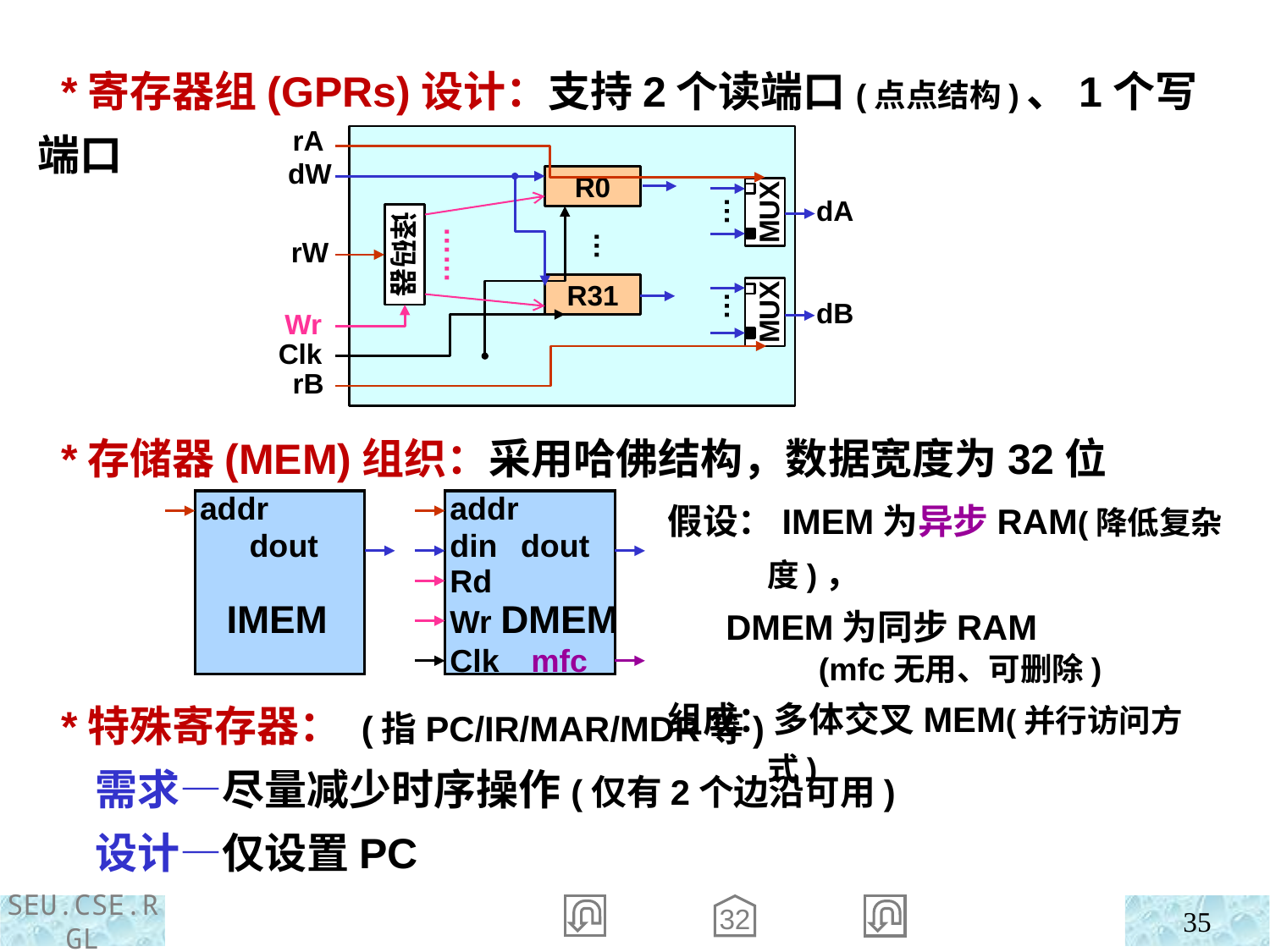

*寄存器组(GPRs)设计：支持2个读端口(点点结构)、1个写端口

rA
dW
R0

MUX
dA
…
译码器

…
rW
……
R31

…
MUX
dB
Wr

Clk
rB
  *存储器(MEM)组织：采用哈佛结构，数据宽度为32位
假设：IMEM为异步RAM(降低复杂度)，
      DMEM为同步RAM
                 (mfc无用、可删除)
组成：多体交叉MEM(并行访问方式)
addr
      dout

   IMEM

addr
din   dout
Rd
Wr DMEM
Clk    mfc
  *特殊寄存器： (指PC/IR/MAR/MDR等)
     需求—尽量减少时序操作(仅有2个边沿可用)
     设计—仅设置PC

32

35